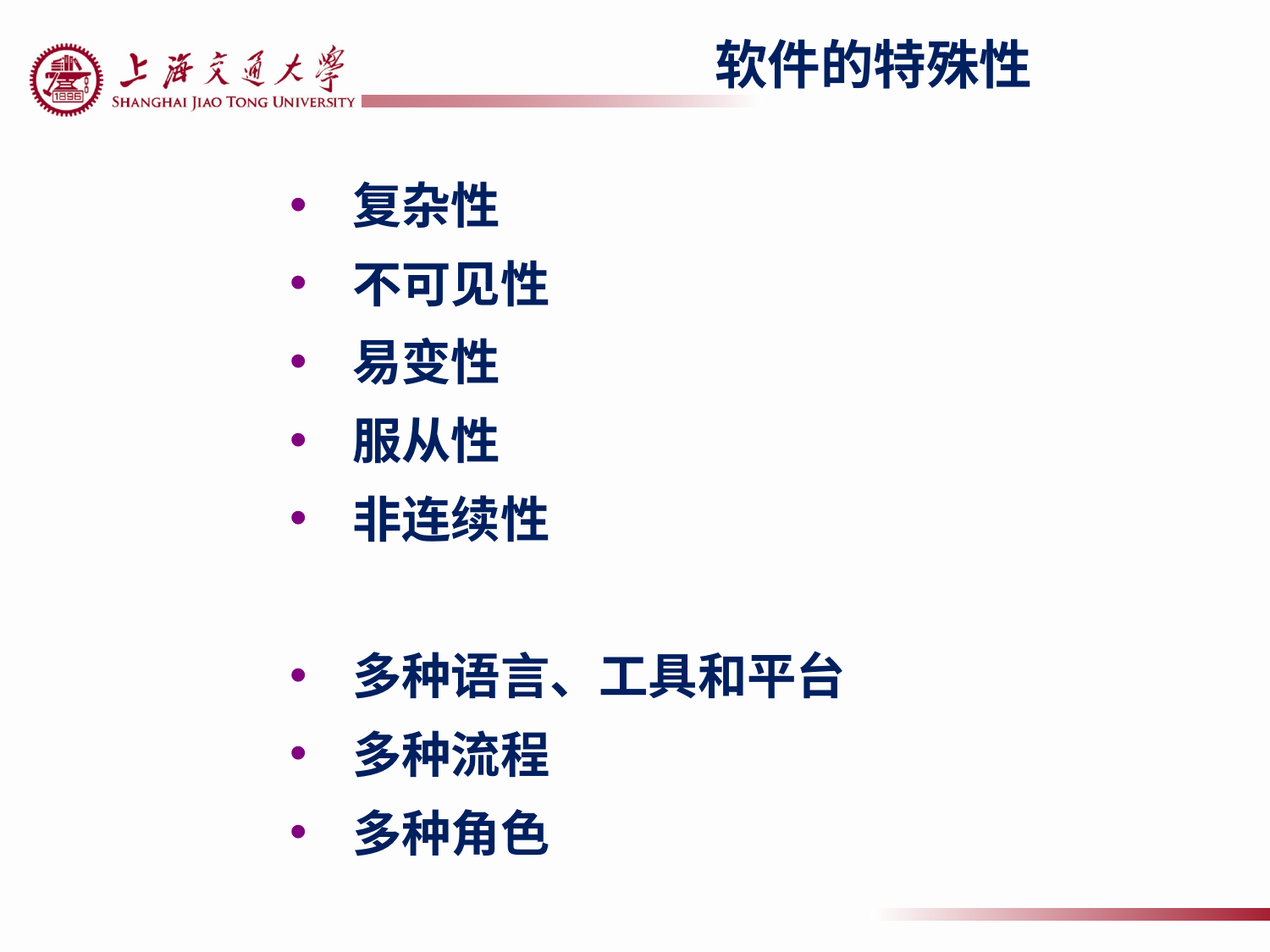

软件的特殊性
   复杂性
   不可见性
   易变性
   服从性
   非连续性

   多种语言、工具和平台
   多种流程
   多种角色